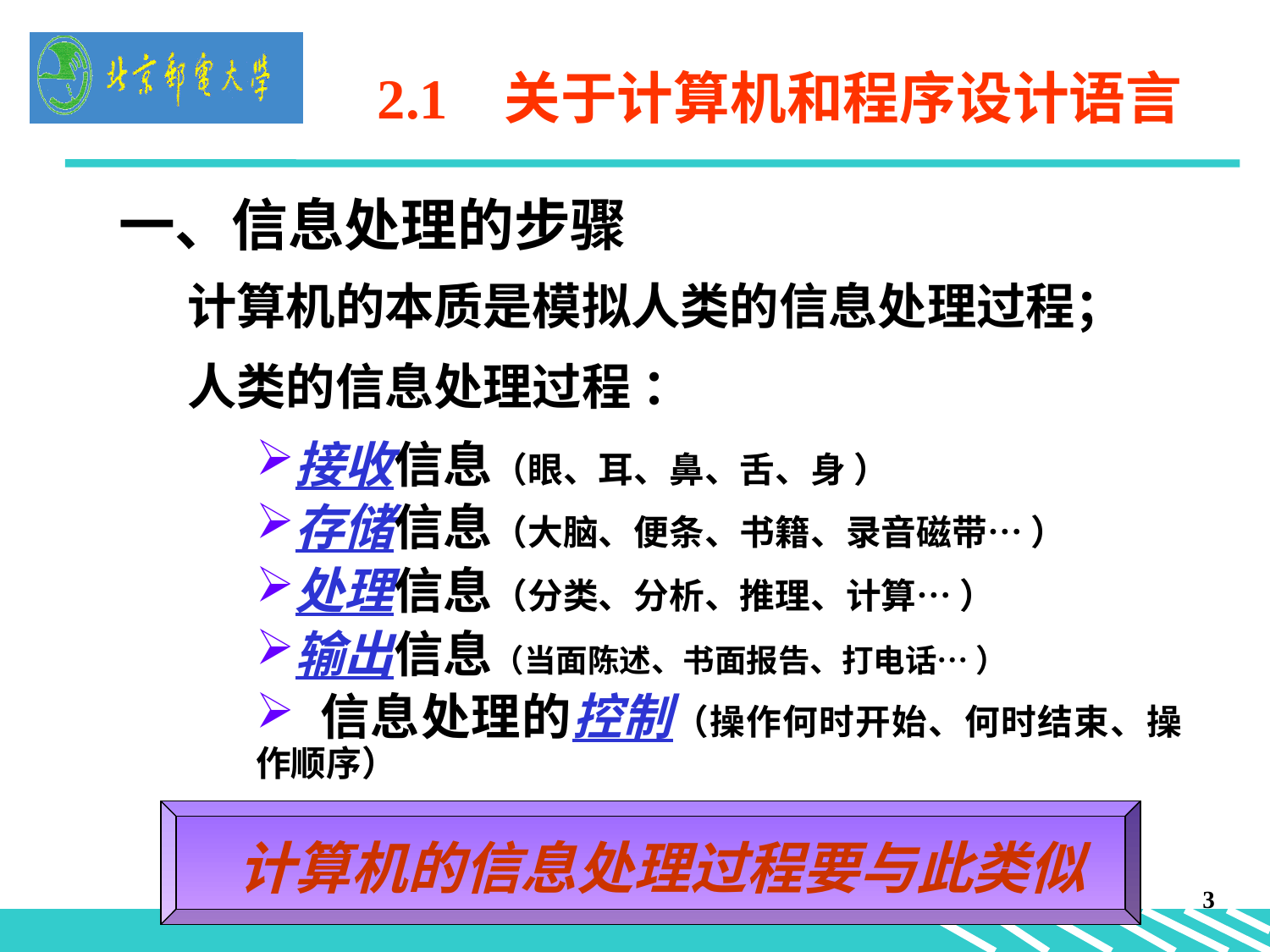

#
2.1   关于计算机和程序设计语言
一、信息处理的步骤
计算机的本质是模拟人类的信息处理过程；
人类的信息处理过程 ：
接收信息（眼、耳、鼻、舌、身 ）
存储信息（大脑、便条、书籍、录音磁带… ）
处理信息（分类、分析、推理、计算… ）
输出信息（当面陈述、书面报告、打电话… ）
 信息处理的控制（操作何时开始、何时结束、操作顺序）

计算机的信息处理过程要与此类似
3